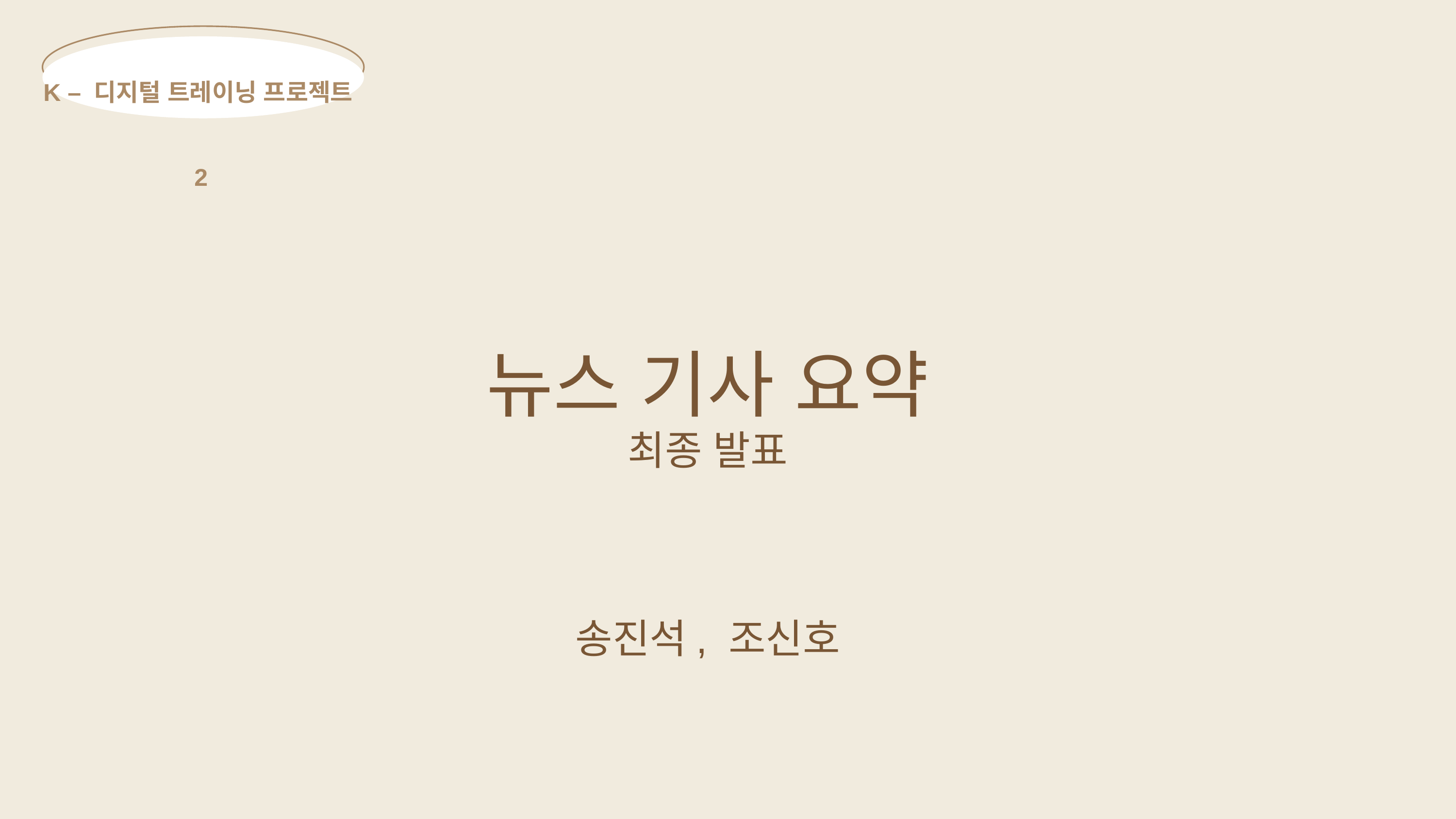

K – 디지털 트레이닝 프로젝트2

뉴스 기사 요약
최종 발표
송진석, 조신호